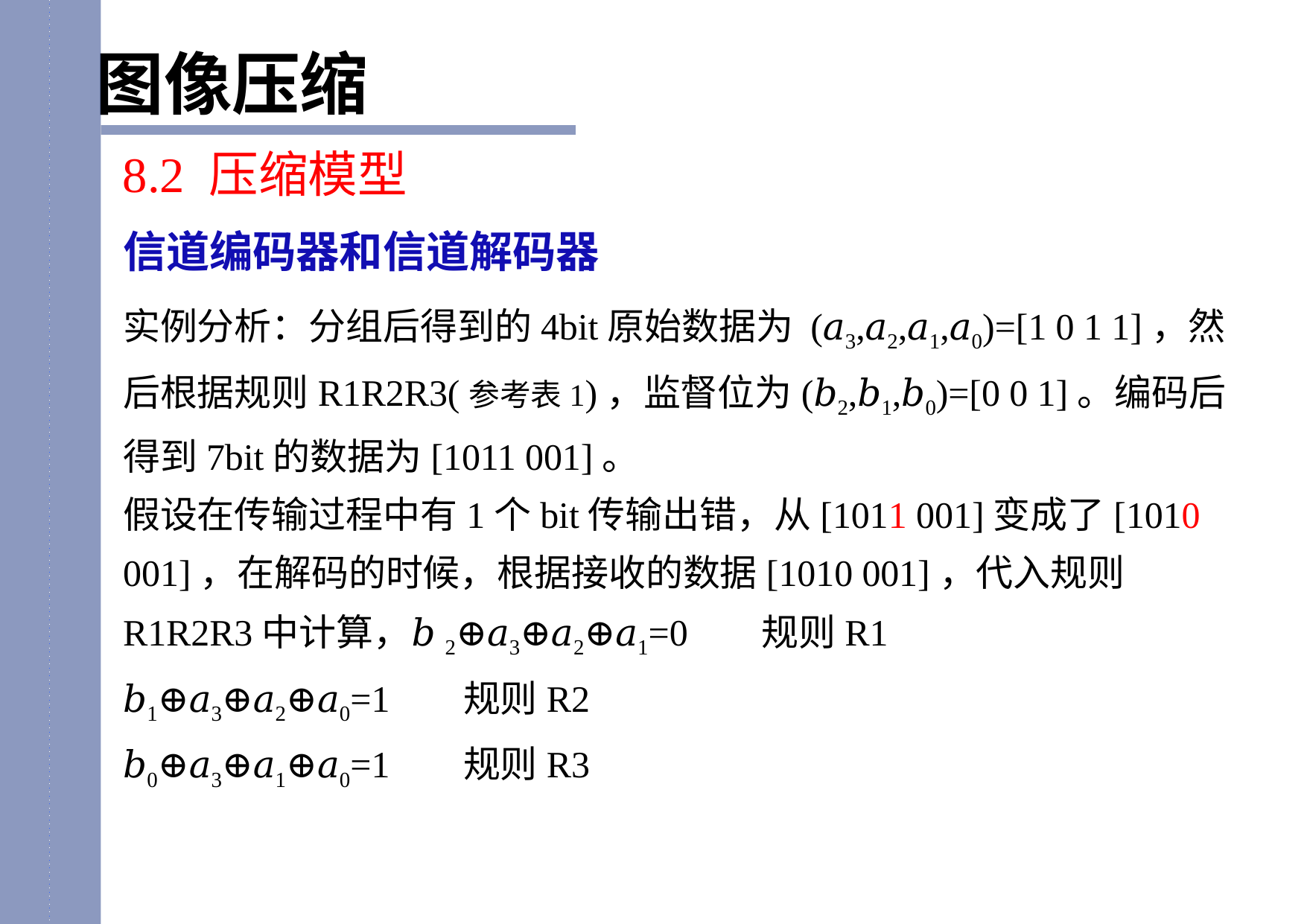

图像压缩
8.2 压缩模型
信道编码器和信道解码器
实例分析：分组后得到的4bit原始数据为 (𝑎3,𝑎2,𝑎1,𝑎0)=[1 0 1 1]，然后根据规则R1R2R3(参考表1)，监督位为(𝑏2,𝑏1,𝑏0)=[0 0 1]。编码后得到7bit的数据为[1011 001]。
假设在传输过程中有1个bit传输出错，从[1011 001]变成了[1010 001]，在解码的时候，根据接收的数据[1010 001]，代入规则R1R2R3中计算，𝑏2⊕𝑎3⊕𝑎2⊕𝑎1=0       规则R1
𝑏1⊕𝑎3⊕𝑎2⊕𝑎0=1       规则R2
𝑏0⊕𝑎3⊕𝑎1⊕𝑎0=1       规则R3